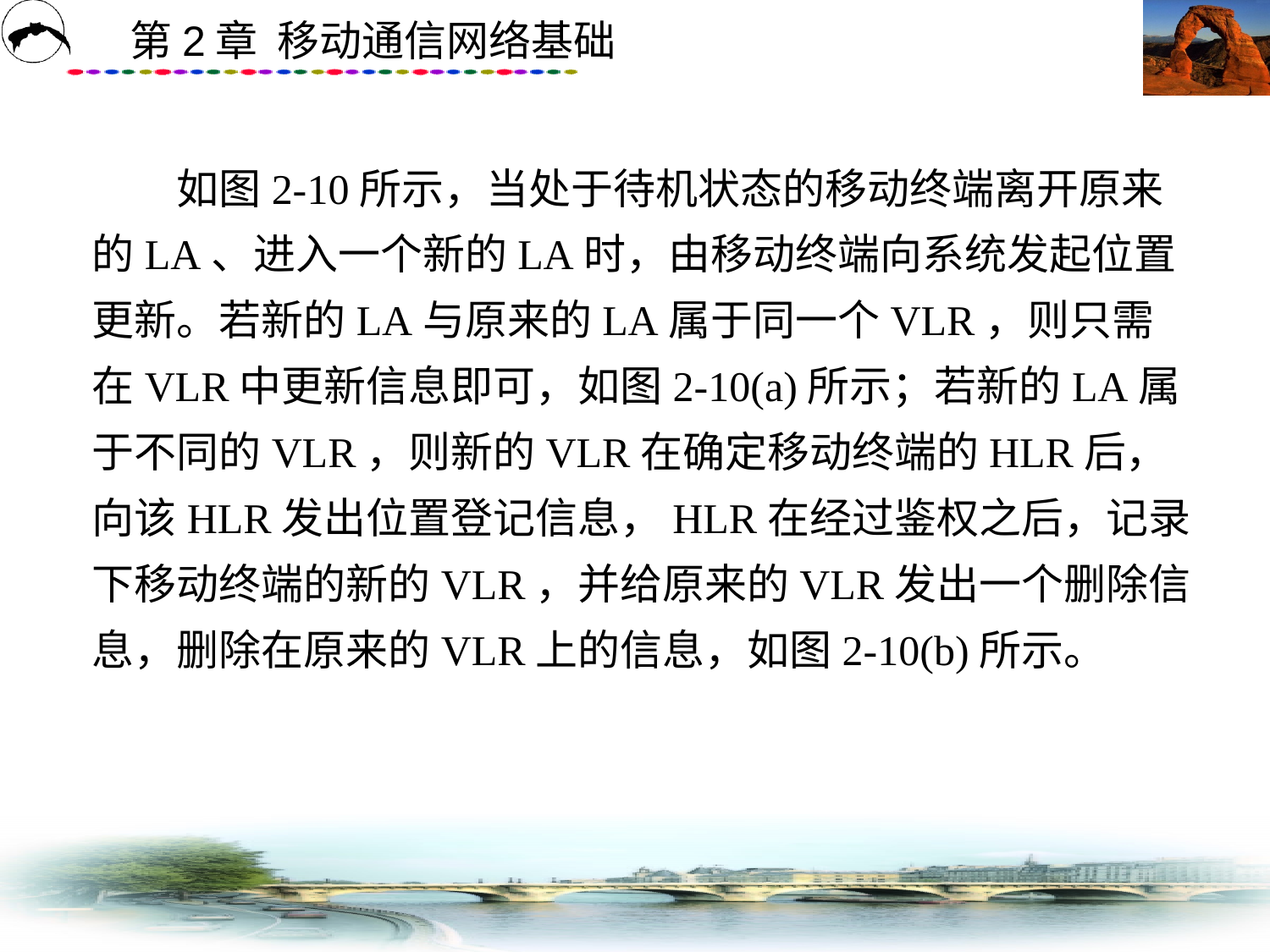

# 如图2-10所示，当处于待机状态的移动终端离开原来的LA、进入一个新的LA时，由移动终端向系统发起位置更新。若新的LA与原来的LA属于同一个VLR，则只需在VLR中更新信息即可，如图2-10(a)所示；若新的LA属于不同的VLR，则新的VLR在确定移动终端的HLR后，向该HLR发出位置登记信息，HLR在经过鉴权之后，记录下移动终端的新的VLR，并给原来的VLR发出一个删除信息，删除在原来的VLR上的信息，如图2-10(b)所示。